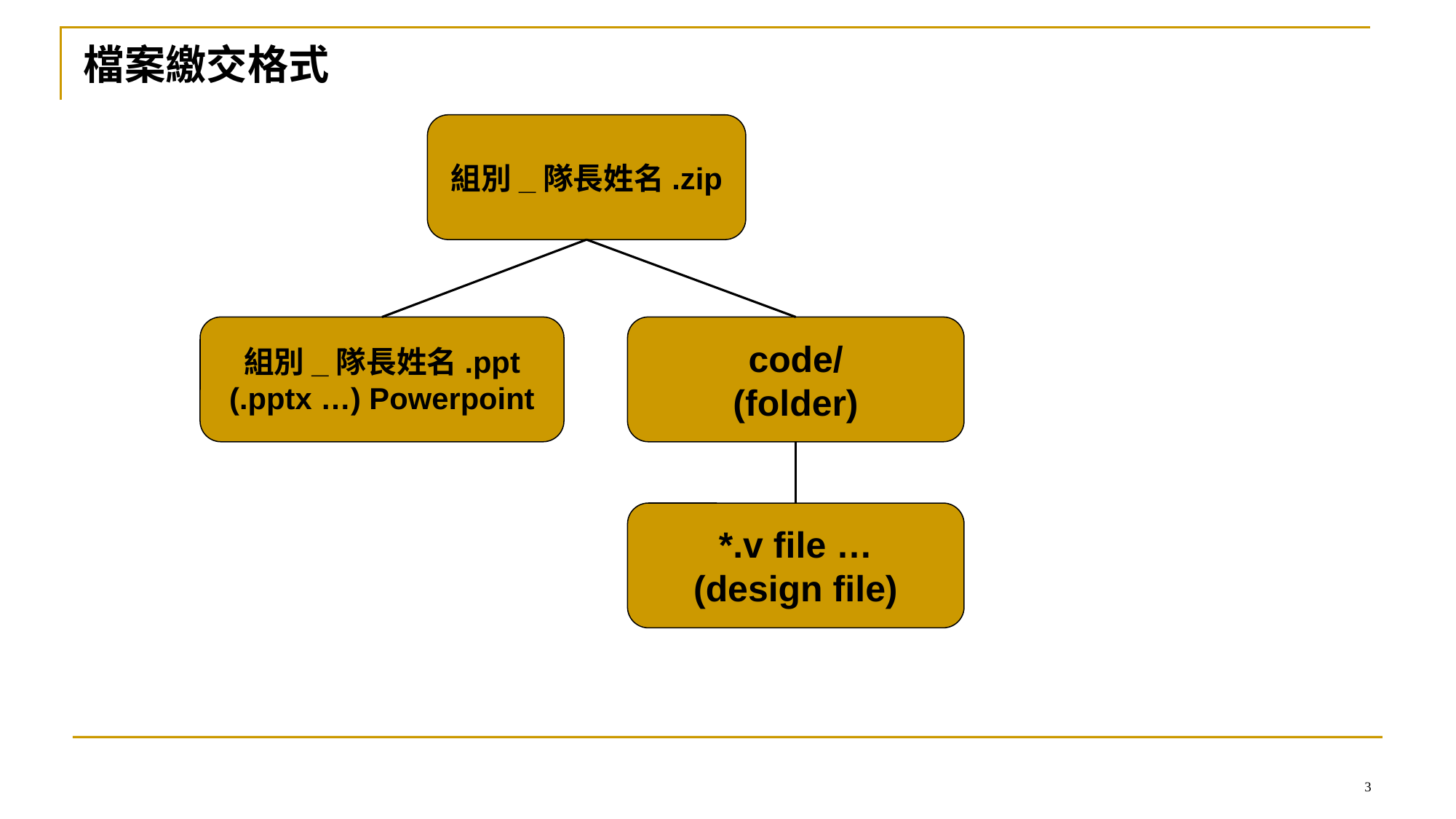

# 檔案繳交格式
組別_隊長姓名.zip
組別_隊長姓名.ppt (.pptx …) Powerpoint
code/
(folder)
*.v file …
(design file)
3